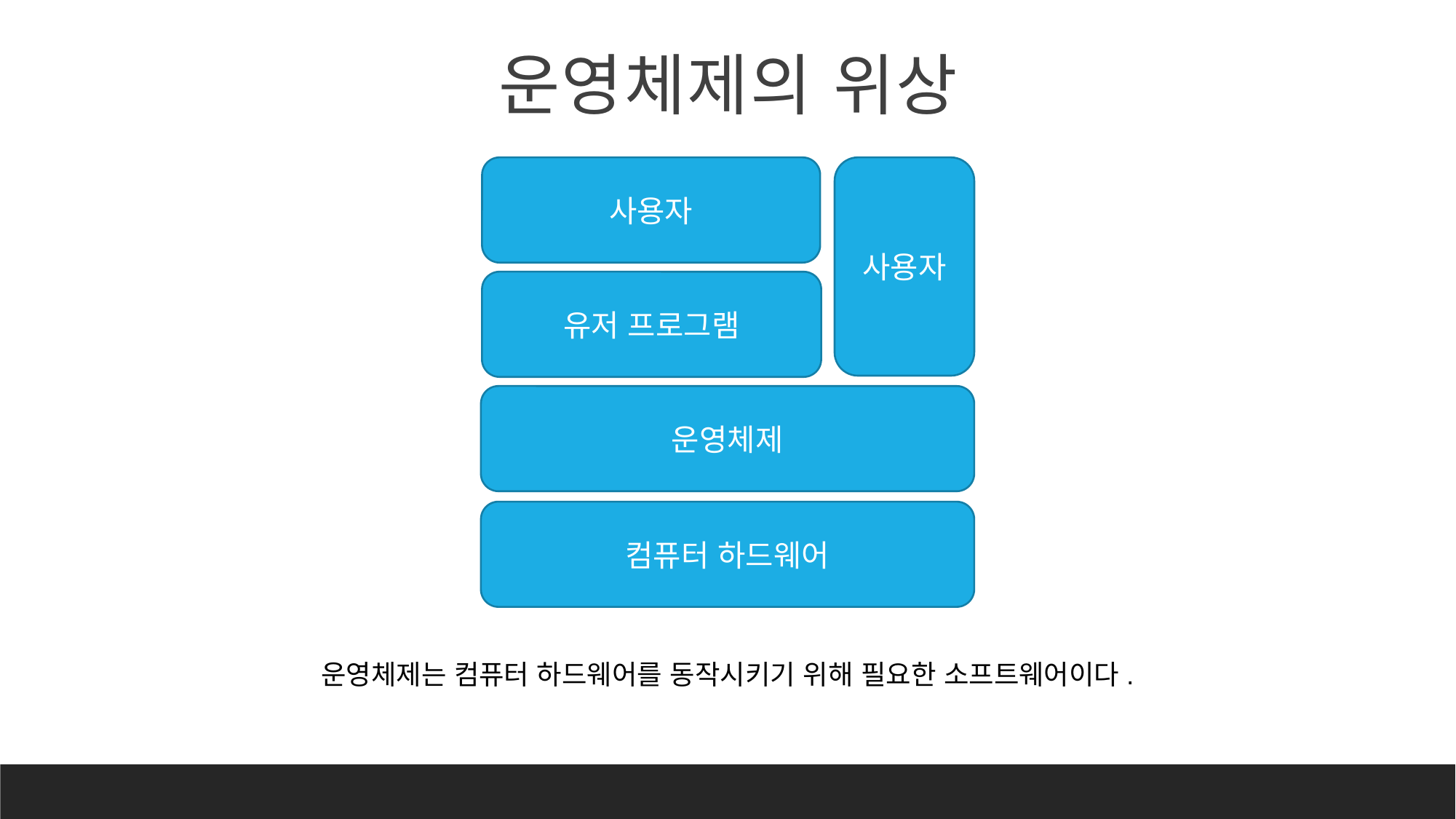

운영체제의 위상
사용자
사용자
유저 프로그램
운영체제
컴퓨터 하드웨어
운영체제는 컴퓨터 하드웨어를 동작시키기 위해 필요한 소프트웨어이다.